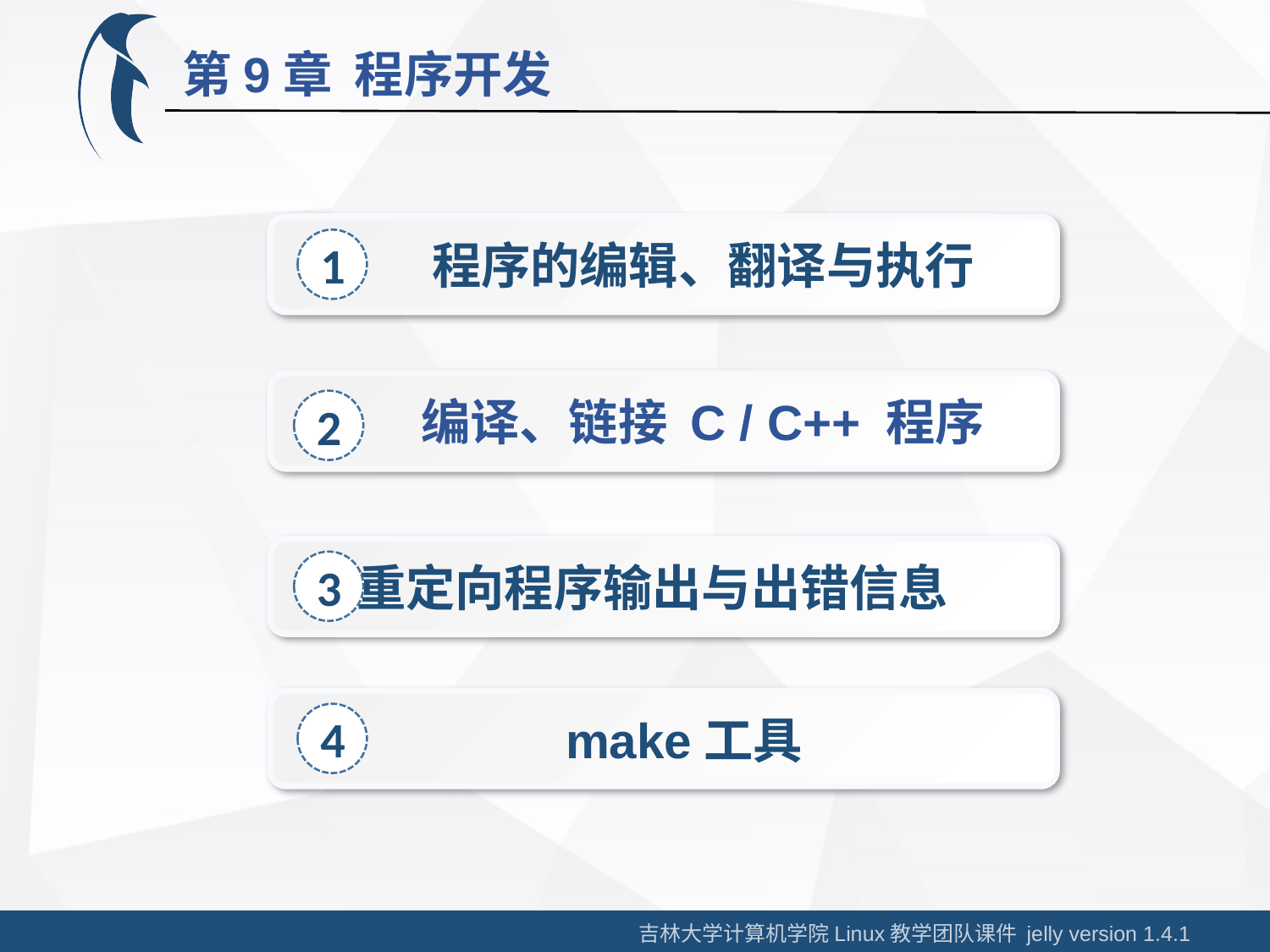

第9章  程序开发
      程序的编辑、翻译与执行
1
      编译、链接 C / C++ 程序
2
   重定向程序输出与出错信息
3
   make工具
4